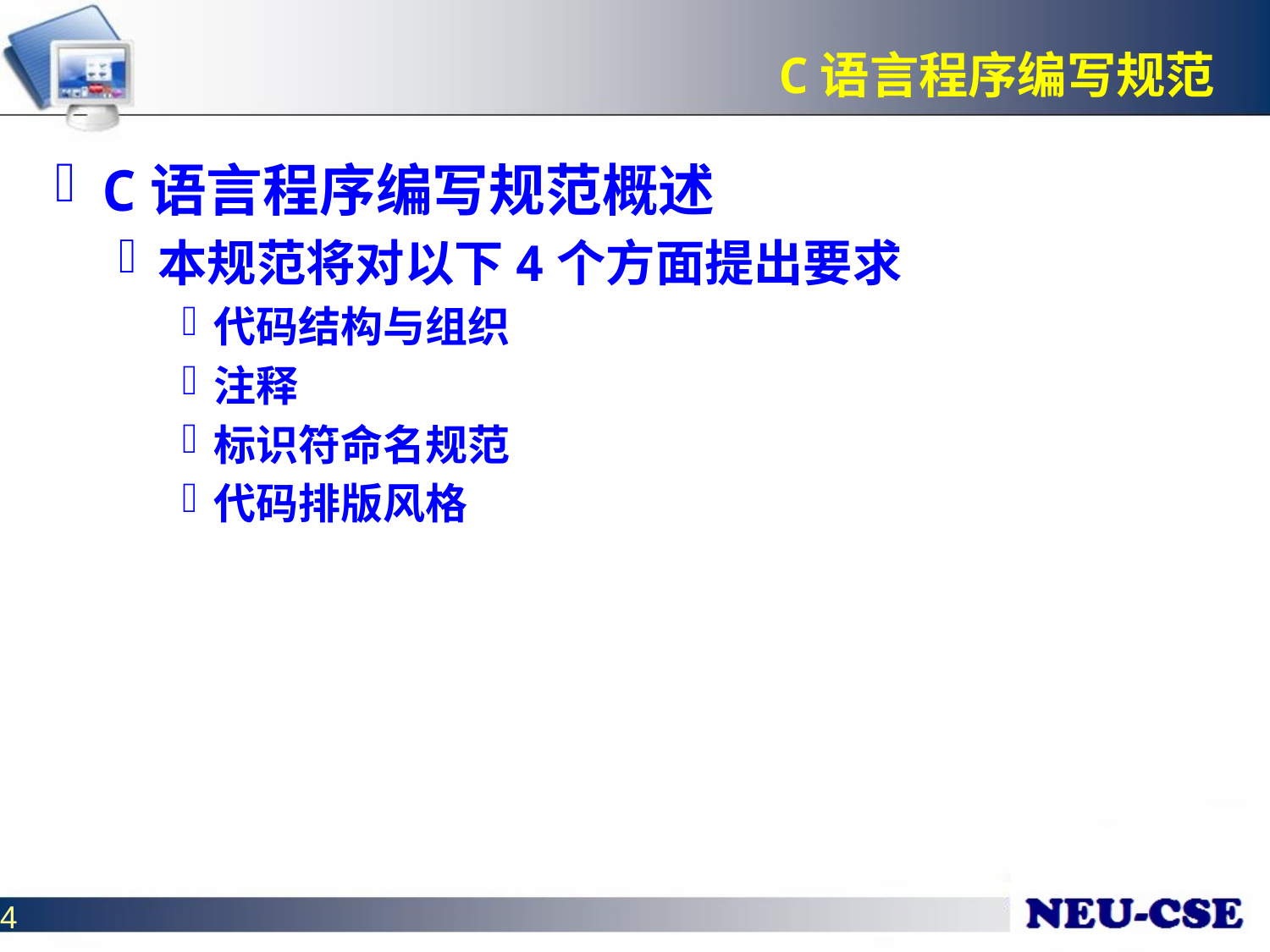

# C语言程序编写规范
C语言程序编写规范概述
本规范将对以下4个方面提出要求
代码结构与组织
注释
标识符命名规范
代码排版风格